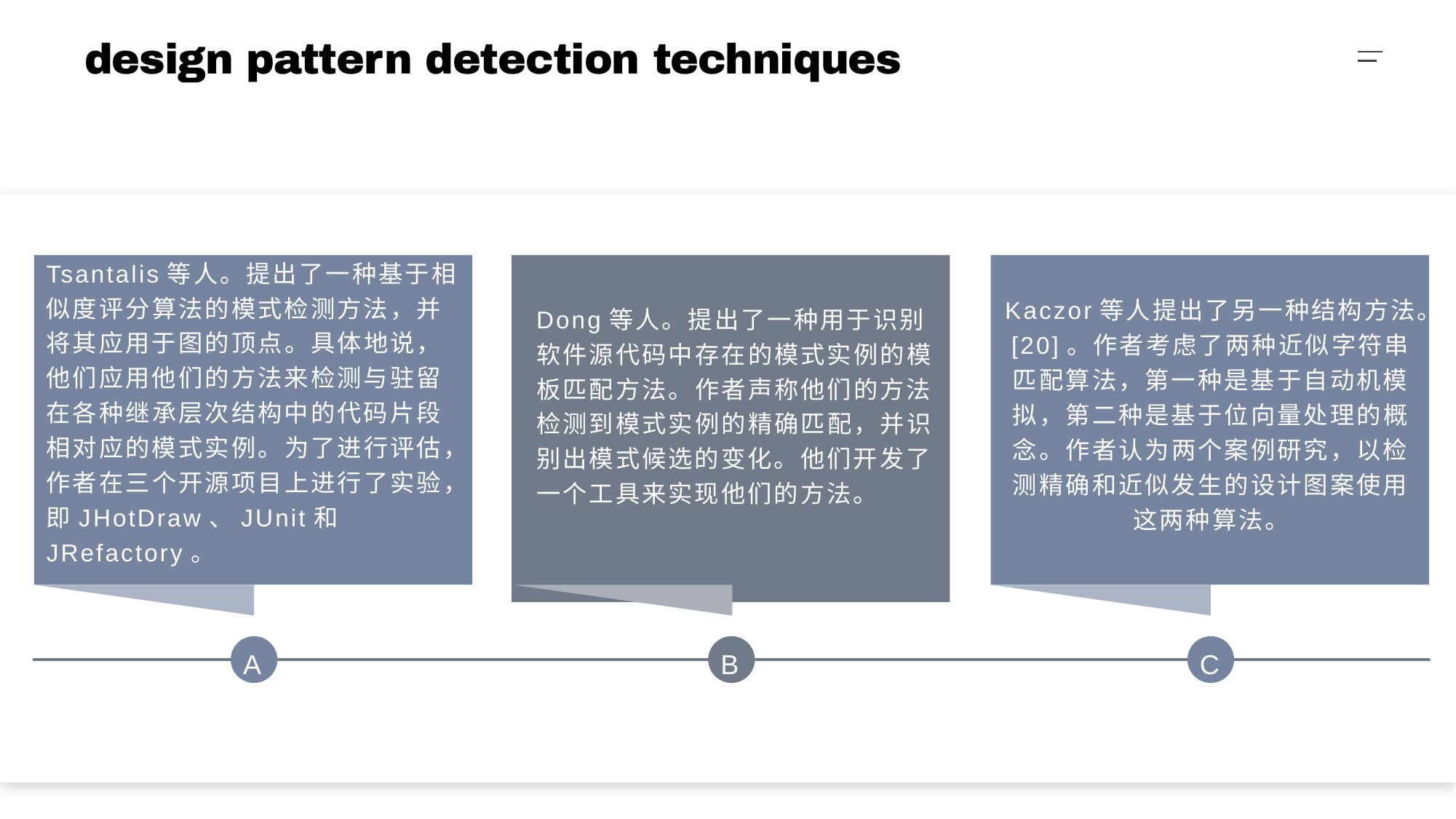

design pattern detection techniques

Dong等人。提出了一种用于识别软件源代码中存在的模式实例的模板匹配方法。作者声称他们的方法检测到模式实例的精确匹配，并识别出模式候选的变化。他们开发了一个工具来实现他们的方法。
Tsantalis等人。提出了一种基于相似度评分算法的模式检测方法，并将其应用于图的顶点。具体地说，他们应用他们的方法来检测与驻留在各种继承层次结构中的代码片段相对应的模式实例。为了进行评估，作者在三个开源项目上进行了实验，即JHotDraw、JUnit和JRefactory。
Kaczor等人提出了另一种结构方法。[20]。作者考虑了两种近似字符串匹配算法，第一种是基于自动机模拟，第二种是基于位向量处理的概念。作者认为两个案例研究，以检测精确和近似发生的设计图案使用这两种算法。

A
B
C